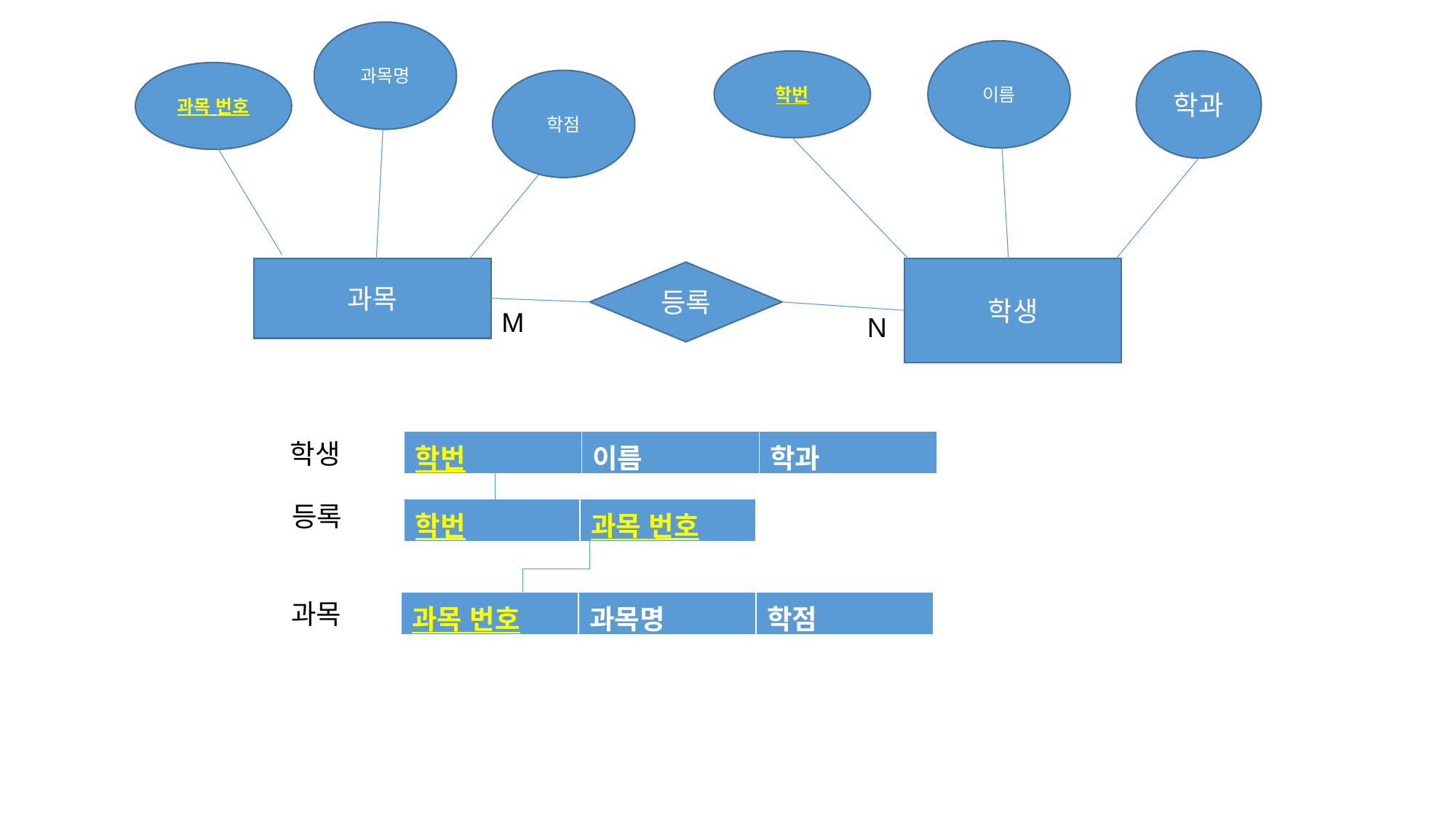

과목명
이름
학과
학번
과목 번호
학점
과목
학생
등록
M
N
| 학번 | 이름 | 학과 |
| --- | --- | --- |
  학생
  등록
| 학번 | 과목 번호 |
| --- | --- |
  과목
| 과목 번호 | 과목명 | 학점 |
| --- | --- | --- |